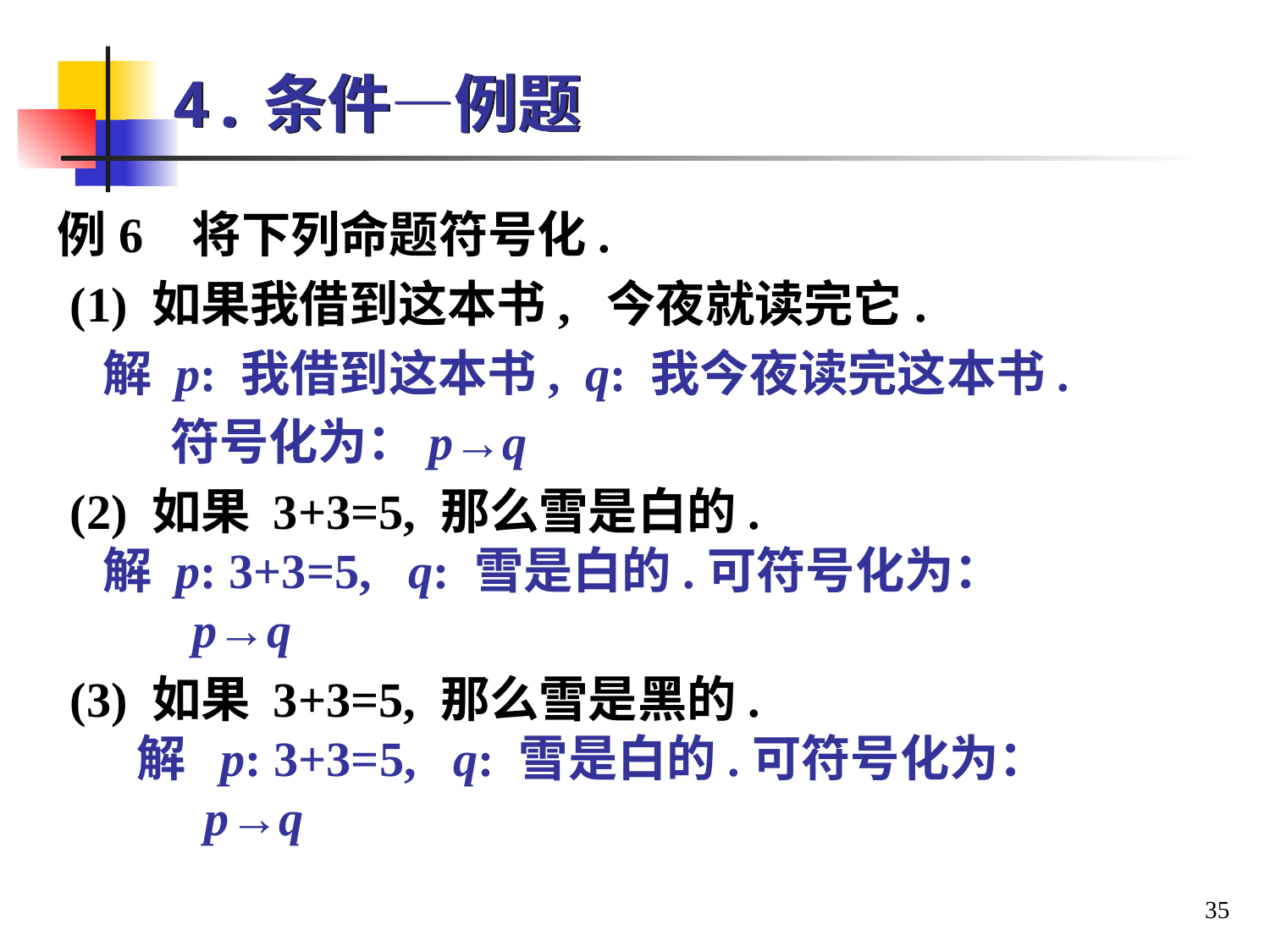

# 4.条件—例题
例6   将下列命题符号化.
 (1) 如果我借到这本书,  今夜就读完它.
   解 p: 我借到这本书,  q: 我今夜读完这本书.
         符号化为：p→q
 (2) 如果 3+3=5, 那么雪是白的.
   解 p: 3+3=5,   q: 雪是白的.可符号化为：
           p→q
 (3) 如果 3+3=5, 那么雪是黑的.
      解  p: 3+3=5,   q: 雪是白的.可符号化为：
            p→q
35